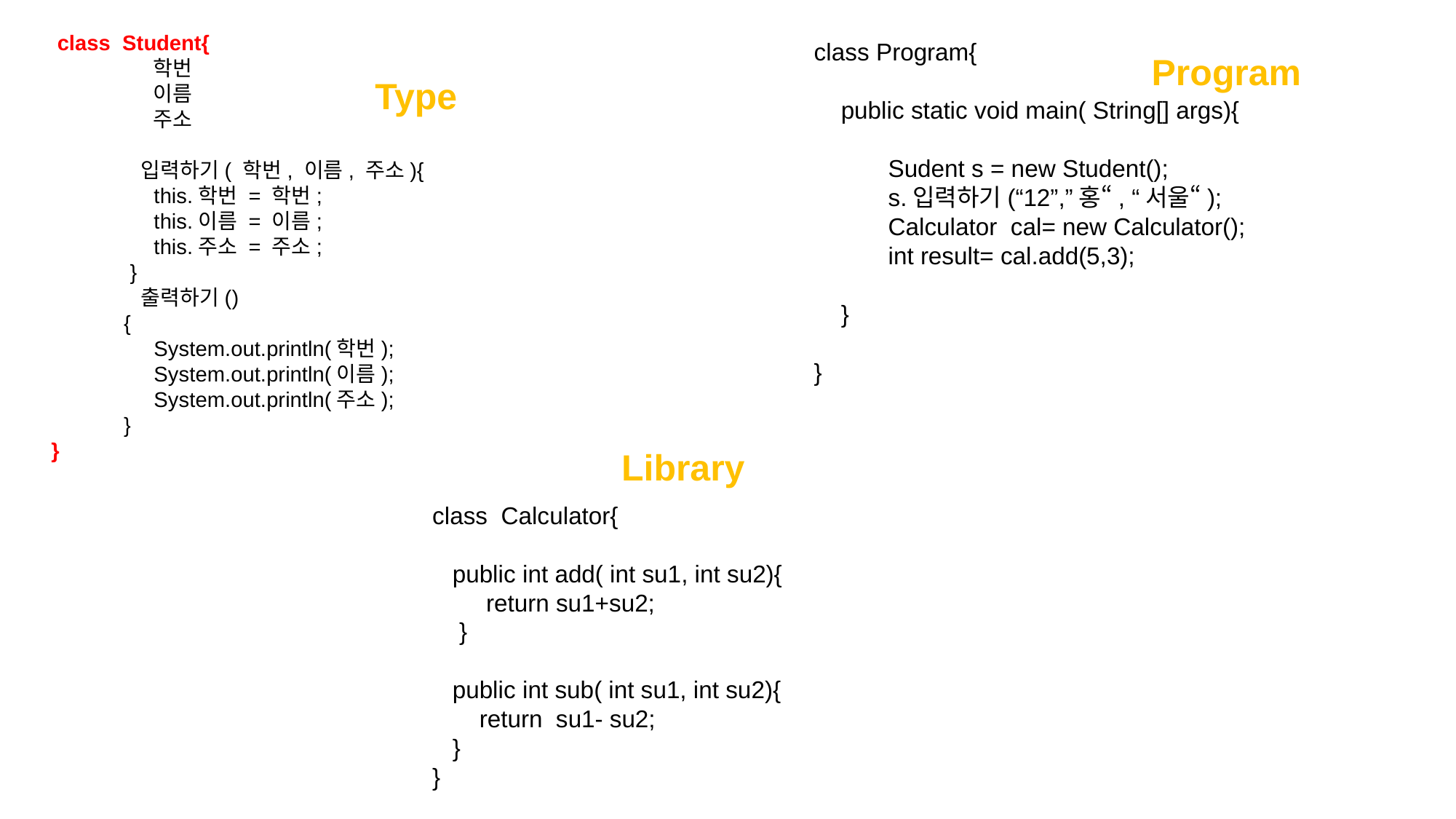

Program
 class  Student{
       학번
       이름
       주소

     입력하기( 학번, 이름, 주소){
        this.학번 = 학번;
        this.이름 = 이름;
        this.주소 = 주소;
    }
     출력하기()
   {
        System.out.println(학번);
        System.out.println(이름);
        System.out.println(주소);
   }
}

Type
class Program{

    public static void main( String[] args){

           Sudent s = new Student();
           s.입력하기(“12”,”홍“, “서울“);
           Calculator  cal= new Calculator();
           int result= cal.add(5,3);

    }

}

Library
class  Calculator{

   public int add( int su1, int su2){
        return su1+su2;
    }

   public int sub( int su1, int su2){
       return  su1- su2;
   }
}